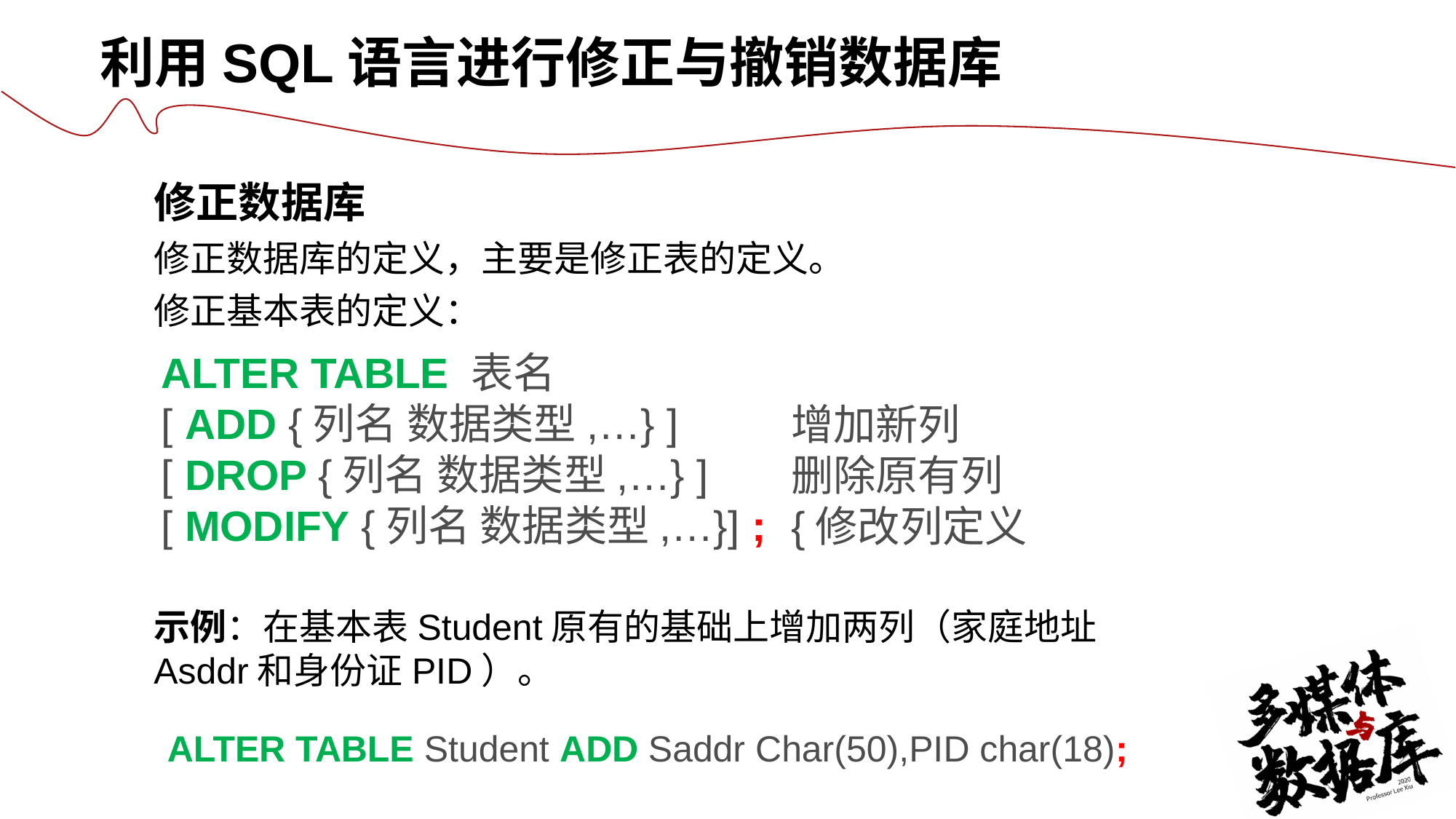

利用SQL语言进行修正与撤销数据库
修正数据库
修正数据库的定义，主要是修正表的定义。
修正基本表的定义：
ALTER TABLE 表名
[ ADD {列名 数据类型,…} ]
[ DROP {列名 数据类型,…} ]
[ MODIFY {列名 数据类型,…}] ;
增加新列
删除原有列
{修改列定义
示例：在基本表Student原有的基础上增加两列（家庭地址Asddr和身份证PID）。

ALTER TABLE Student ADD Saddr Char(50),PID char(18);